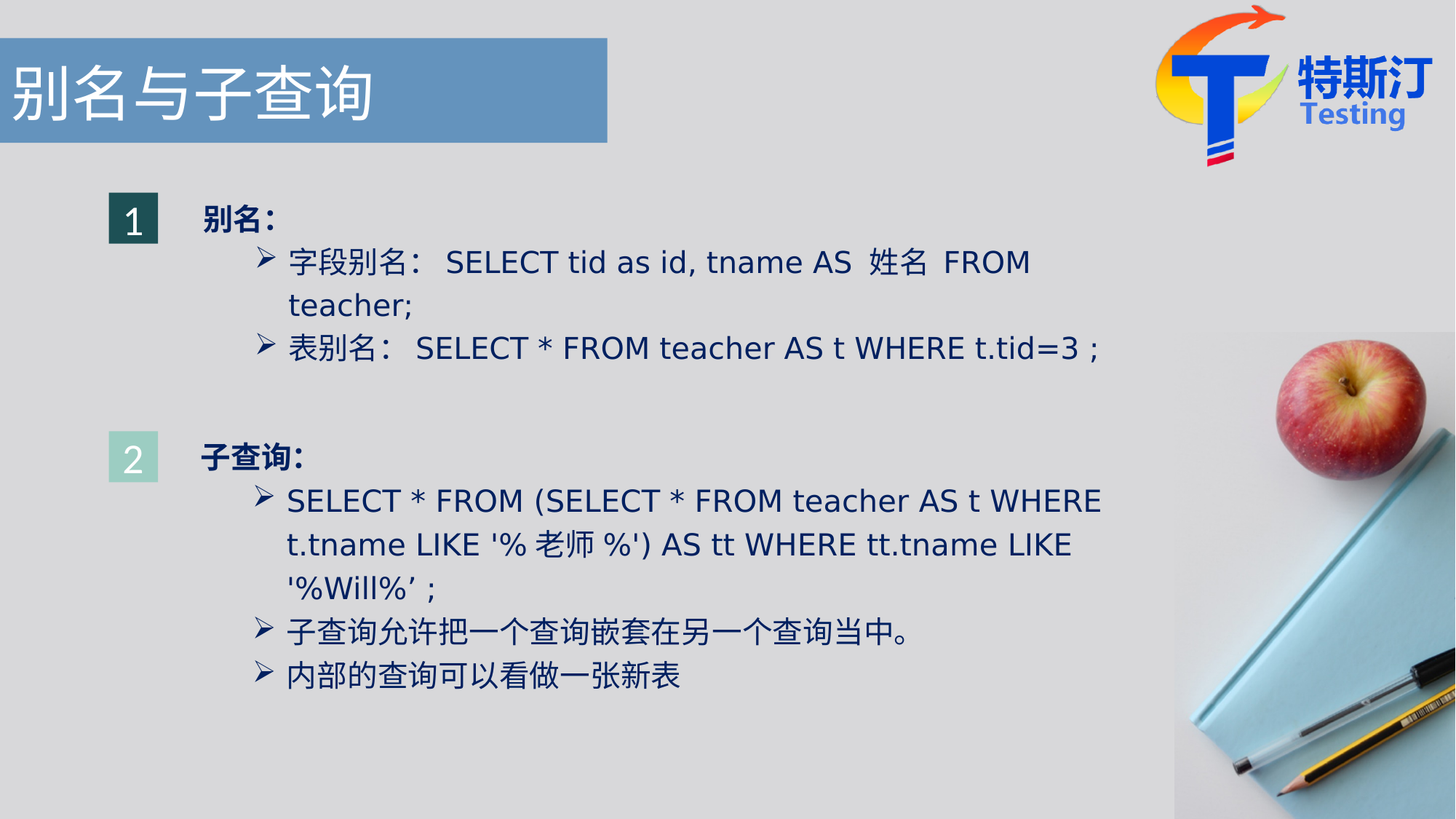

# 别名与子查询
1
别名：
字段别名：SELECT tid as id, tname AS 姓名 FROM teacher;
表别名：SELECT * FROM teacher AS t WHERE t.tid=3 ;
子查询：
SELECT * FROM (SELECT * FROM teacher AS t WHERE t.tname LIKE '%老师%') AS tt WHERE tt.tname LIKE '%Will%’ ;
子查询允许把一个查询嵌套在另一个查询当中。
内部的查询可以看做一张新表
2